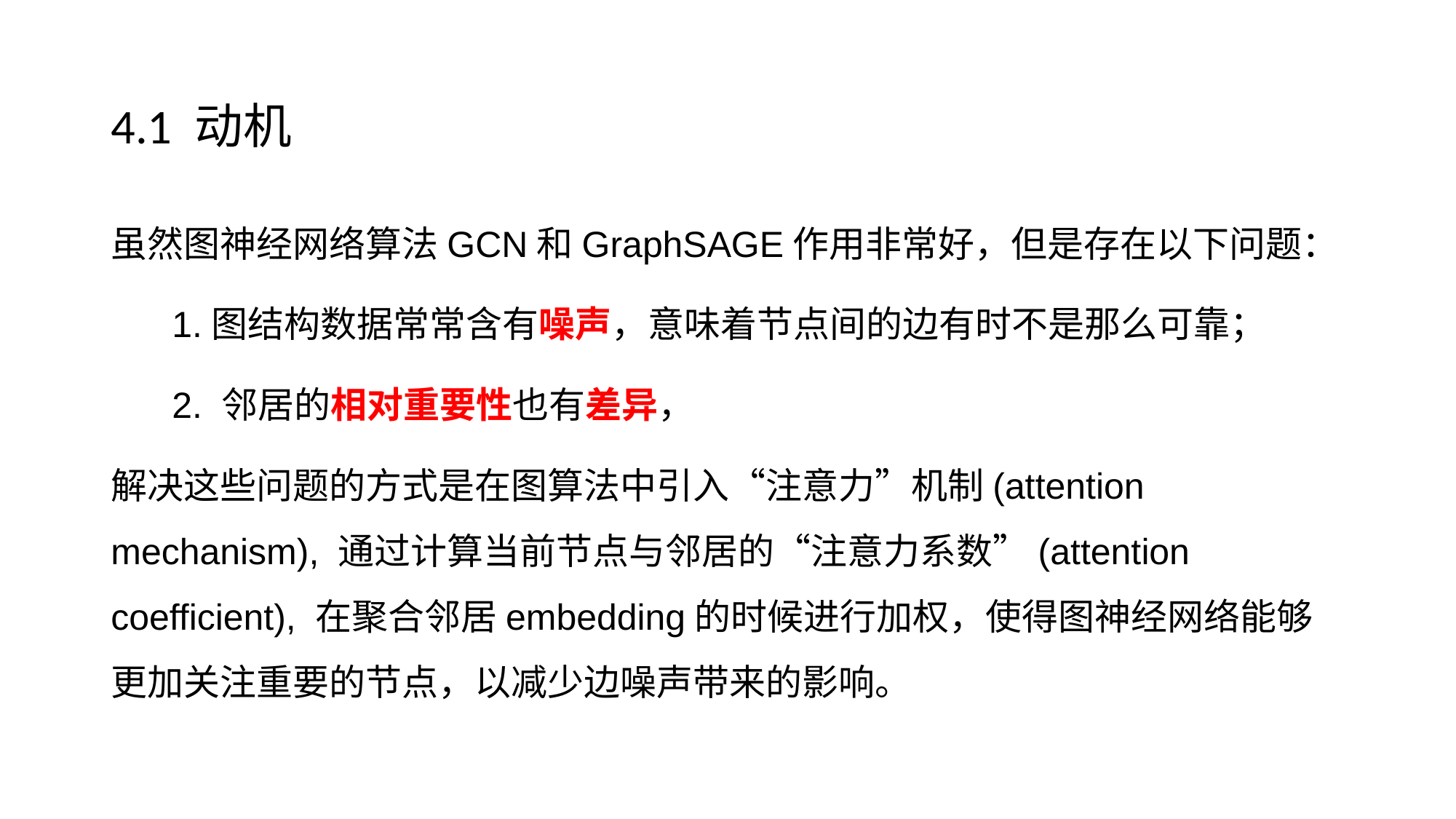

# 4.1 动机
虽然图神经网络算法GCN和GraphSAGE作用非常好，但是存在以下问题：
      1.图结构数据常常含有噪声，意味着节点间的边有时不是那么可靠；
      2. 邻居的相对重要性也有差异，
解决这些问题的方式是在图算法中引入“注意力”机制(attention mechanism), 通过计算当前节点与邻居的“注意力系数”(attention coefficient), 在聚合邻居embedding的时候进行加权，使得图神经网络能够更加关注重要的节点，以减少边噪声带来的影响。